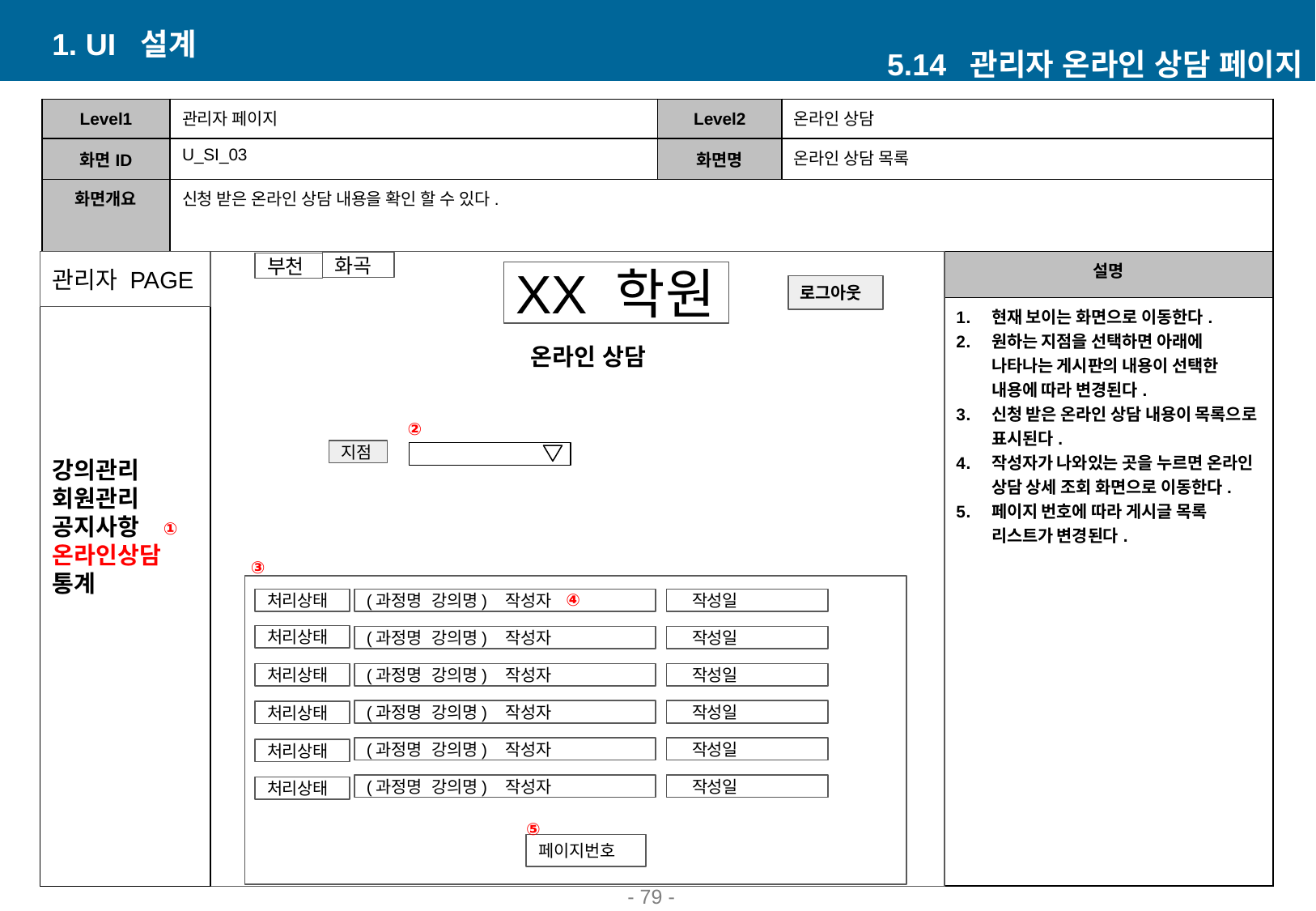

1. UI  설계

5.14  관리자 온라인 상담 페이지
| Level1 | 관리자 페이지 | Level2 | 온라인 상담 |  |
| --- | --- | --- | --- | --- |
| 화면ID | U\_SI\_03 | 화면명 | 온라인 상담 목록 |  |
| 화면개요 | 신청 받은 온라인 상담 내용을 확인 할 수 있다. |  |  |  |
|  |  |  |  | 설명 |
|  |  |  |  | 현재 보이는 화면으로 이동한다. 원하는 지점을 선택하면 아래에 나타나는 게시판의 내용이 선택한 내용에 따라 변경된다. 신청 받은 온라인 상담 내용이 목록으로 표시된다. 작성자가 나와있는 곳을 누르면 온라인 상담 상세 조회 화면으로 이동한다. 페이지 번호에 따라 게시글 목록 리스트가 변경된다. |

강의관리
회원관리
공지사항
온라인상담
통계

관리자 PAGE
화곡
부천
XX 학원
로그아웃
온라인 상담
②
지점

①
③

④
(과정명  강의명)   작성자
  작성일
처리상태
처리상태
(과정명  강의명)   작성자
  작성일
처리상태
(과정명  강의명)   작성자
  작성일
(과정명  강의명)   작성자
  작성일
처리상태
(과정명  강의명)   작성자
  작성일
처리상태
(과정명  강의명)   작성자
  작성일
처리상태
⑤
페이지번호
- 79 -